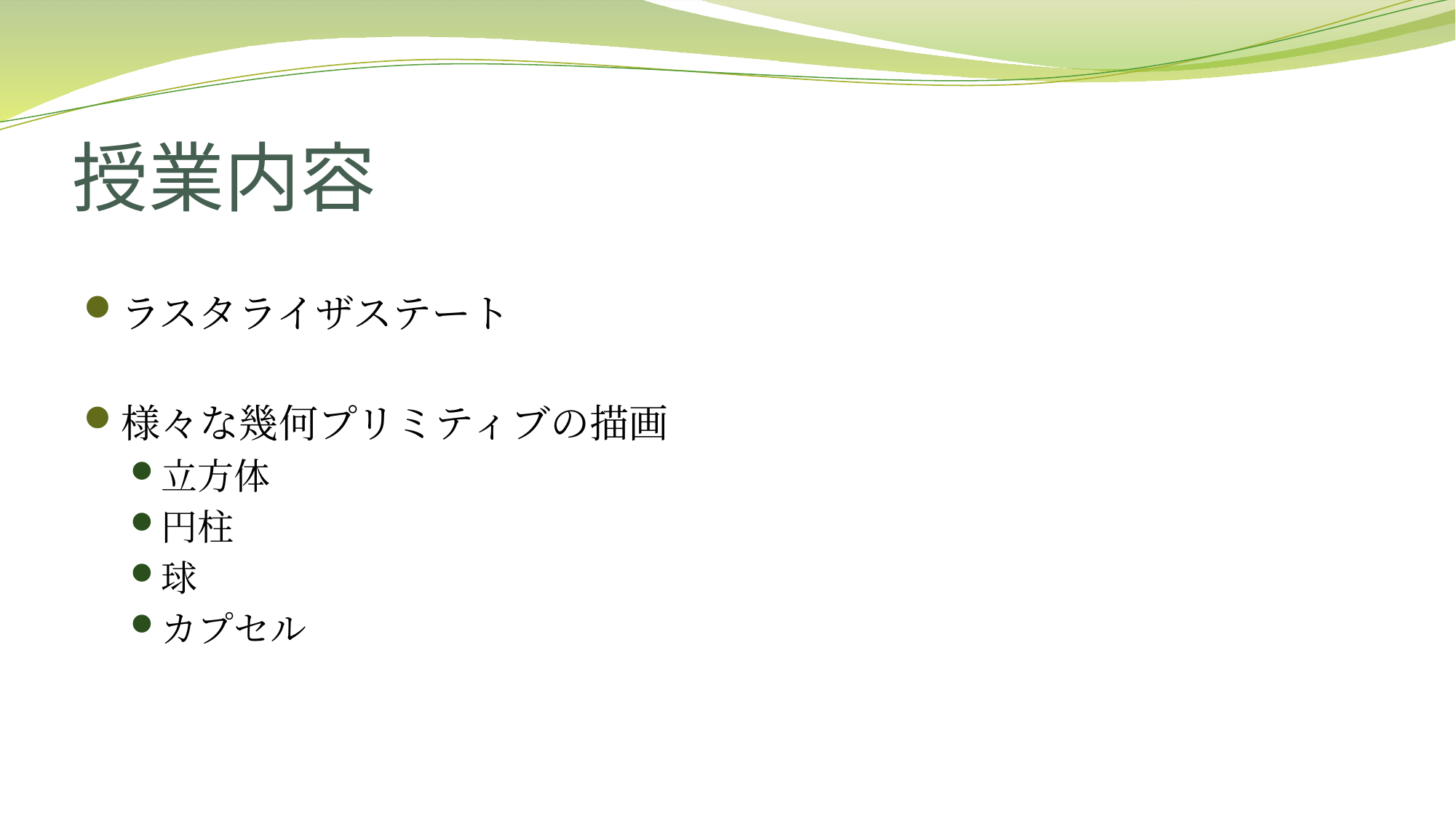

# 授業内容

ラスタライザステート

様々な幾何プリミティブの描画
立方体
円柱
球
カプセル